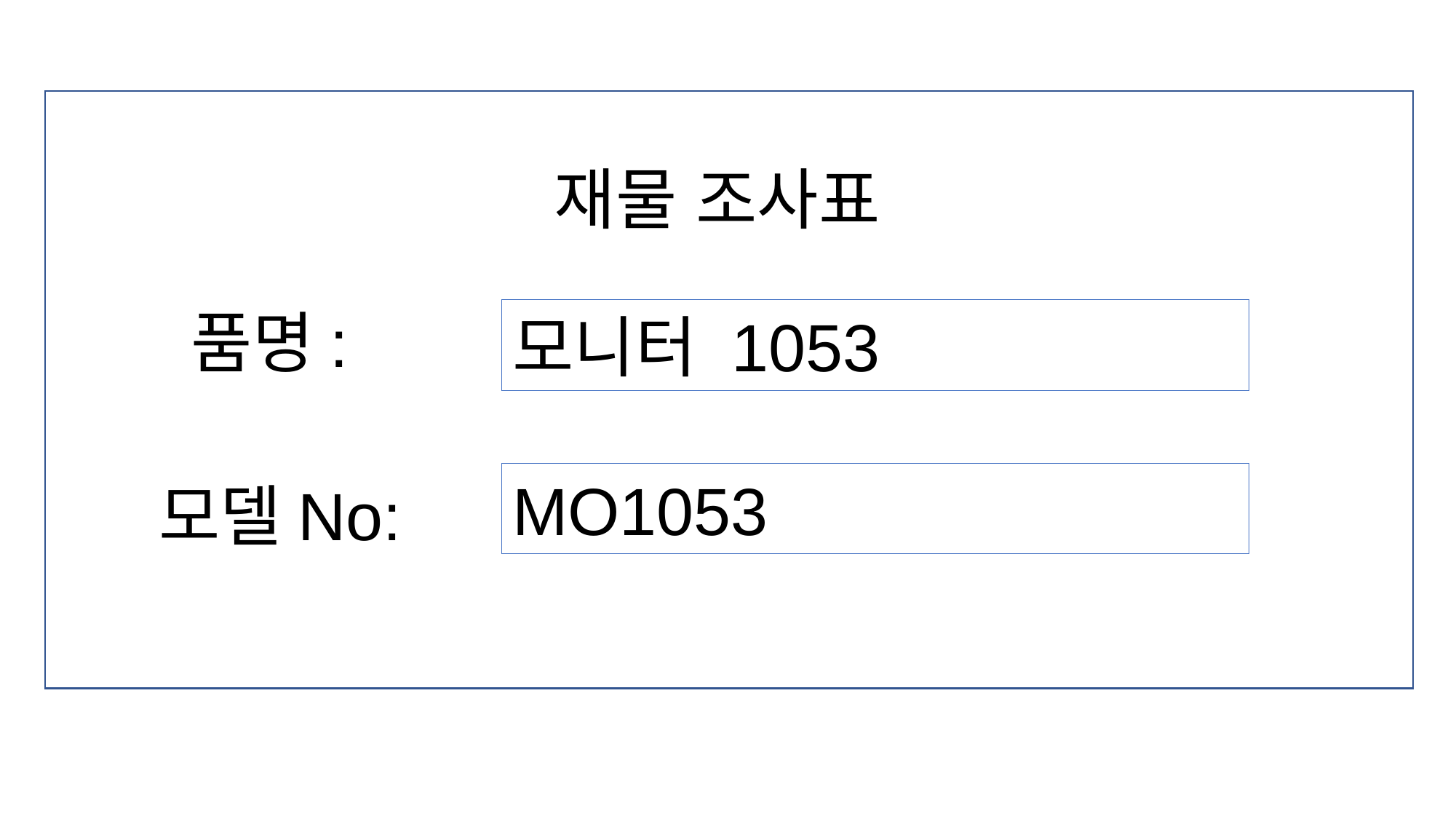

재물 조사표
품명:
모니터 1053
MO1053
모델No: